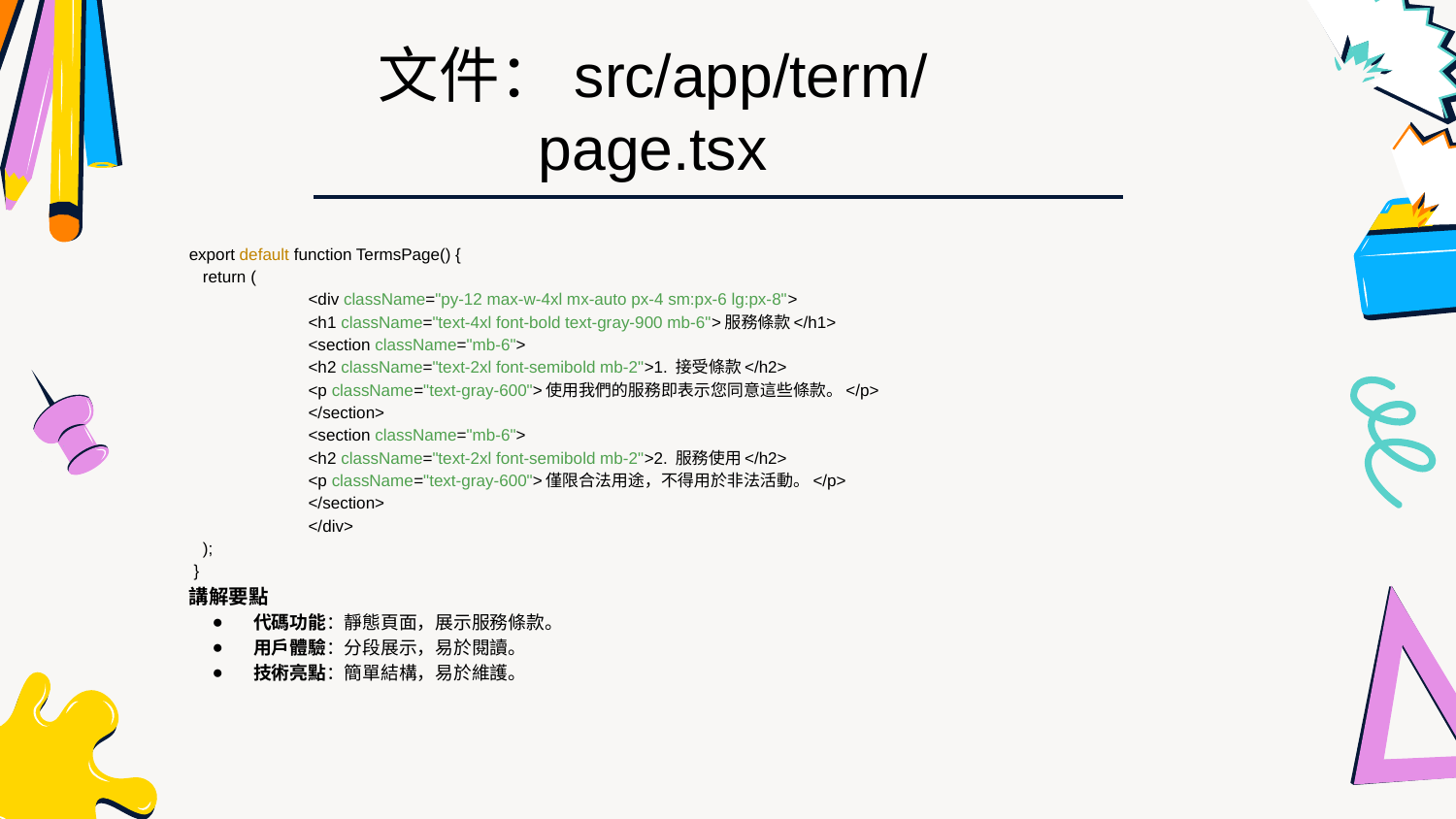

文件：src/app/term/page.tsx
export default function TermsPage() {
   return (
 	<div className="py-12 max-w-4xl mx-auto px-4 sm:px-6 lg:px-8">
   	<h1 className="text-4xl font-bold text-gray-900 mb-6">服務條款</h1>
   	<section className="mb-6">
     	<h2 className="text-2xl font-semibold mb-2">1. 接受條款</h2>
     	<p className="text-gray-600">使用我們的服務即表示您同意這些條款。</p>
   	</section>
   	<section className="mb-6">
     	<h2 className="text-2xl font-semibold mb-2">2. 服務使用</h2>
     	<p className="text-gray-600">僅限合法用途，不得用於非法活動。</p>
   	</section>
 	</div>
   );
 }
講解要點
代碼功能：靜態頁面，展示服務條款。
用戶體驗：分段展示，易於閱讀。
技術亮點：簡單結構，易於維護。